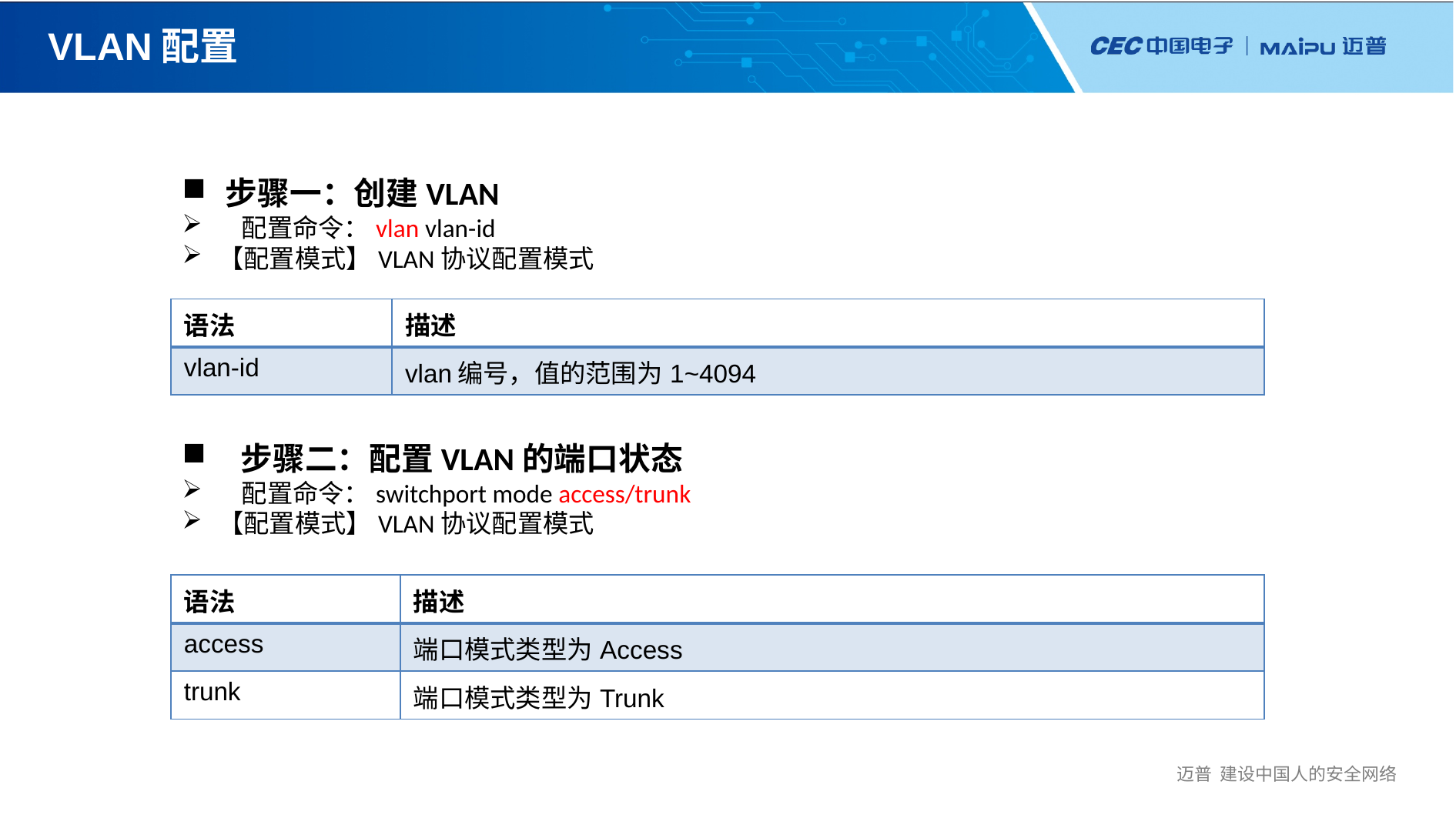

# VLAN配置
步骤一：创建VLAN
   配置命令：vlan vlan-id
【配置模式】VLAN协议配置模式
| 语法 | 描述 |
| --- | --- |
| vlan-id | vlan编号，值的范围为1~4094 |
 步骤二：配置VLAN的端口状态
   配置命令：switchport mode access/trunk
【配置模式】VLAN协议配置模式
| 语法 | 描述 |
| --- | --- |
| access | 端口模式类型为Access |
| trunk | 端口模式类型为Trunk |